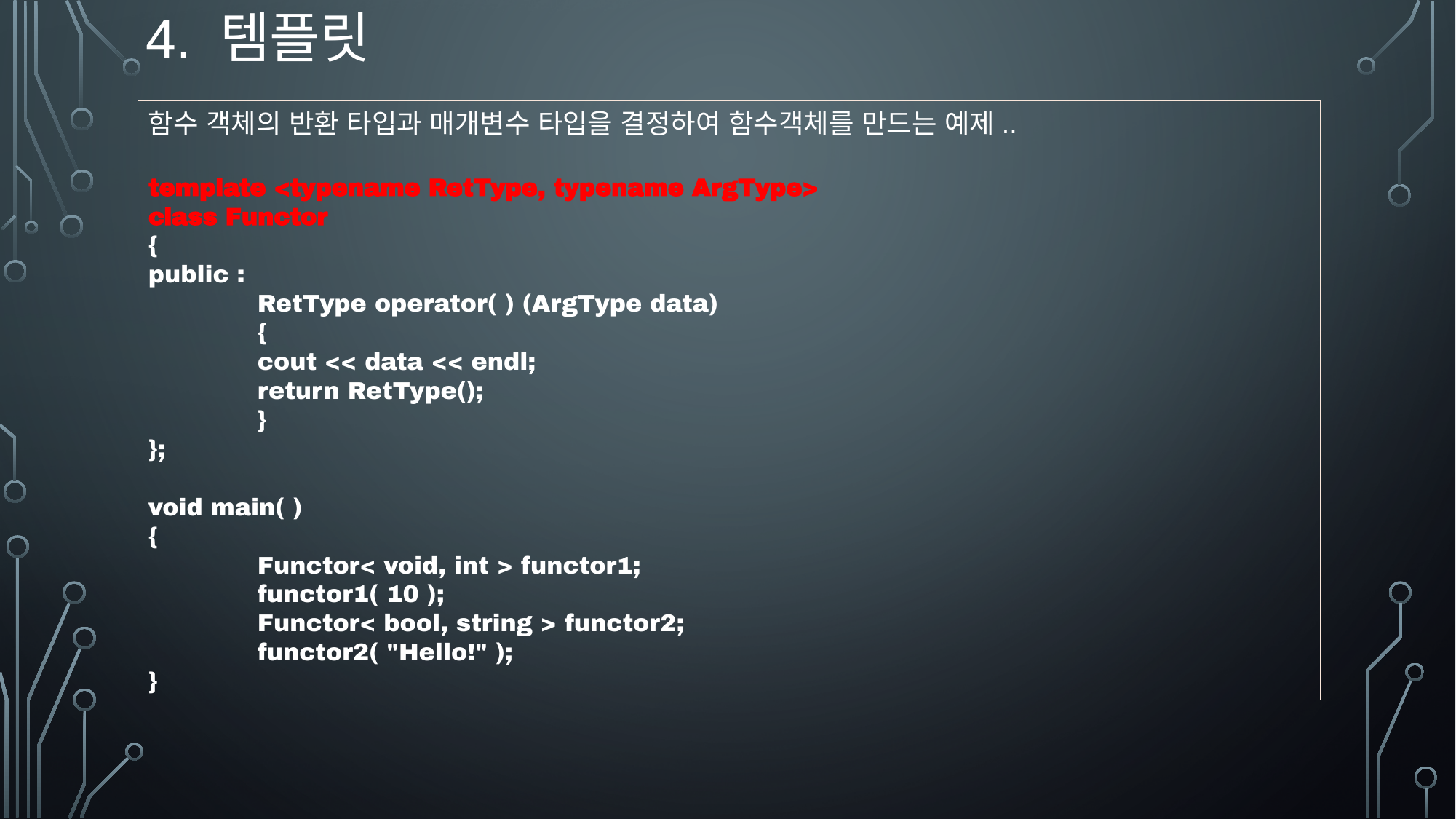

# 4. 템플릿
함수 객체의 반환 타입과 매개변수 타입을 결정하여 함수객체를 만드는 예제..

template <typename RetType, typename ArgType>
class Functor
{
public :
	RetType operator( ) (ArgType data)
   	{
        	cout << data << endl;
        	return RetType();
    	}
};

void main( )
{
	Functor< void, int > functor1;
    	functor1( 10 );
    	Functor< bool, string > functor2;
    	functor2( "Hello!" );
}